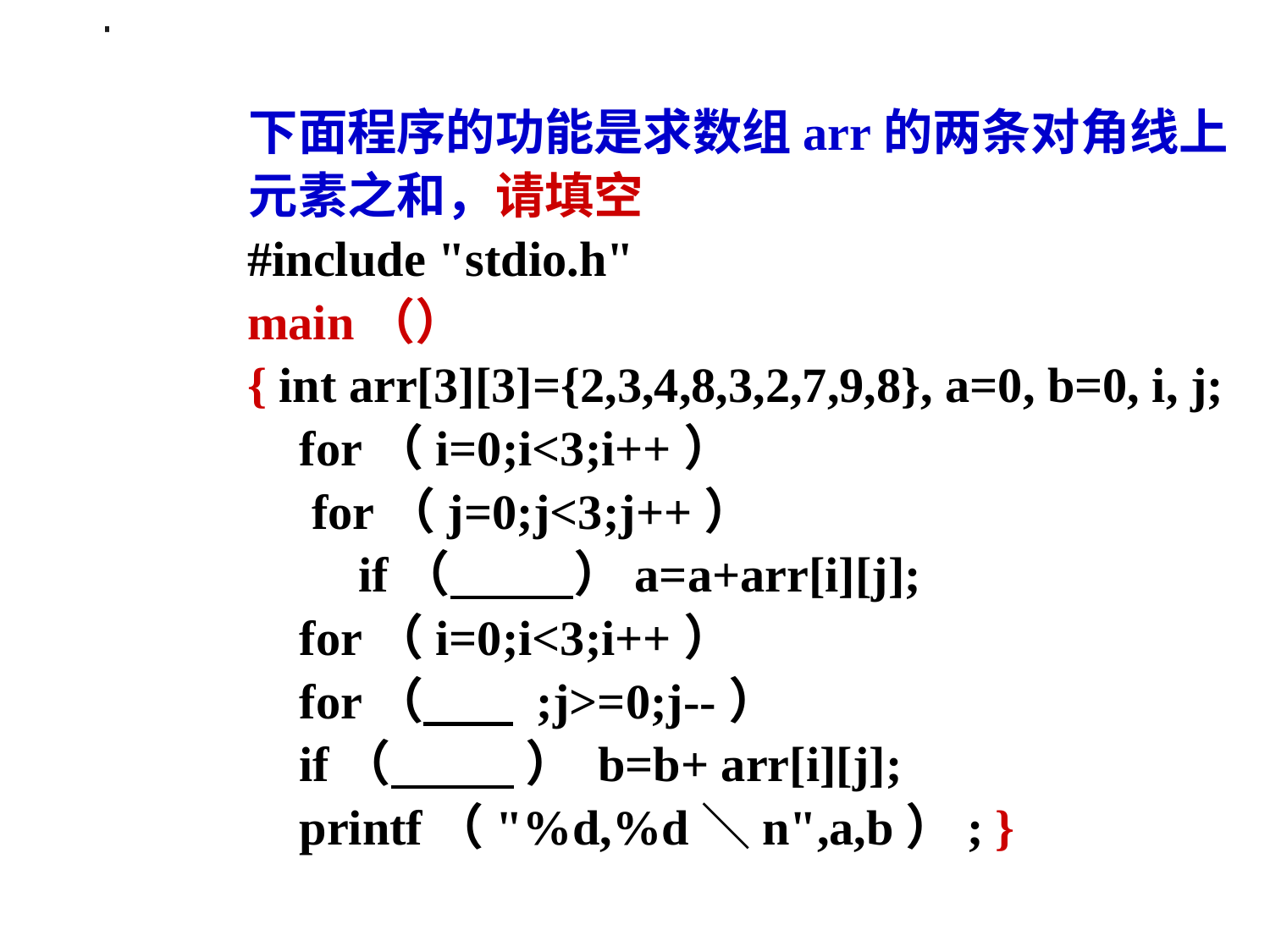

下面程序的功能是求数组arr的两条对角线上
     元素之和，请填空
    #include "stdio.h"
    main（）
    { int arr[3][3]={2,3,4,8,3,2,7,9,8}, a=0, b=0, i, j;
    for（i=0;i<3;i++）
     for（j=0;j<3;j++）
      if（           ）a=a+arr[i][j];
    for（i=0;i<3;i++）
    for（         ;j>=0;j--）
    if（            ） b=b+ arr[i][j];
    printf（"%d,%d＼n",a,b）; }

练习